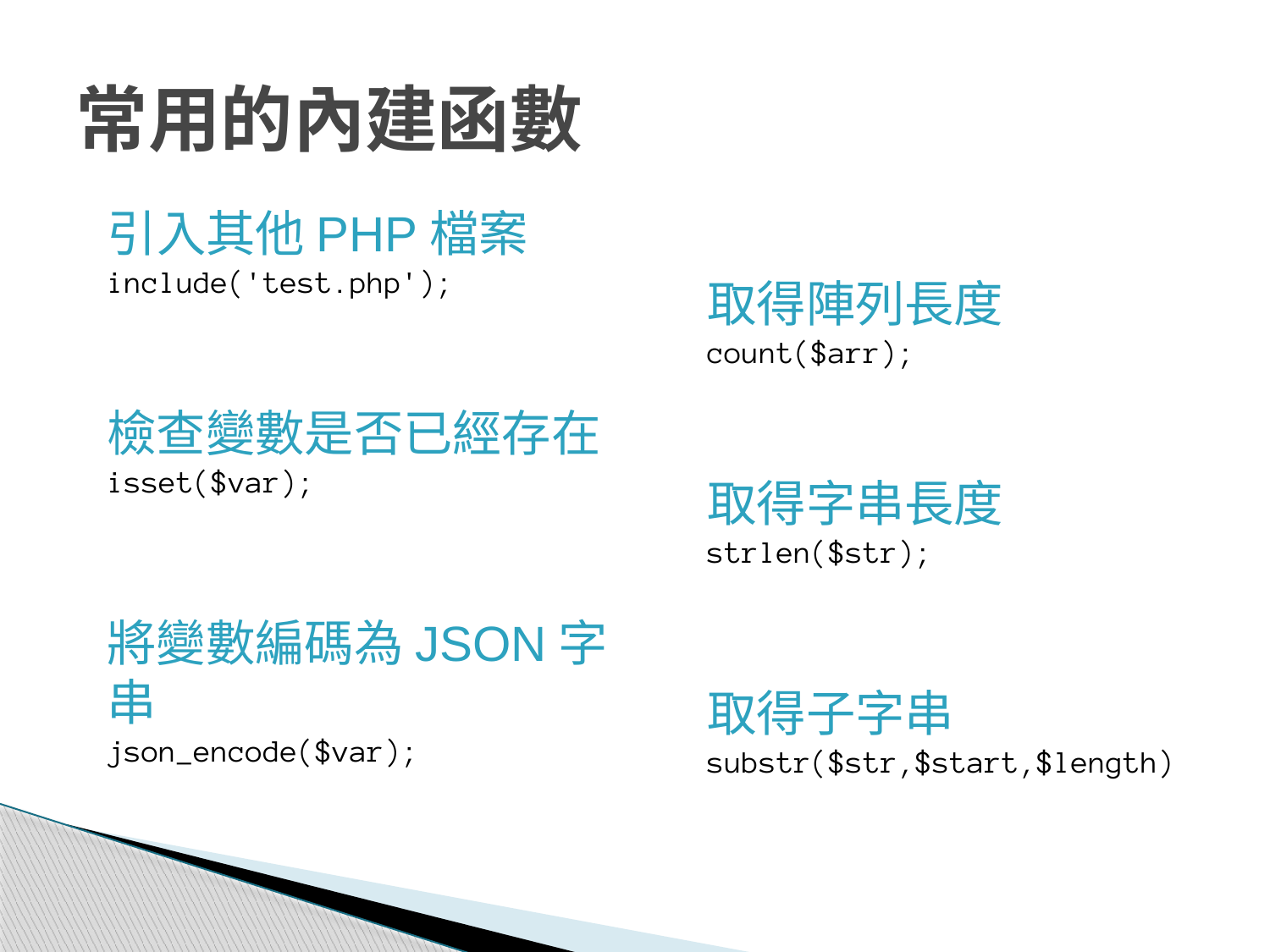

# 常用的內建函數
引入其他PHP檔案
include('test.php');
取得陣列長度
count($arr);
檢查變數是否已經存在
isset($var);
取得字串長度
strlen($str);
將變數編碼為JSON字串
json_encode($var);
取得子字串
substr($str,$start,$length)